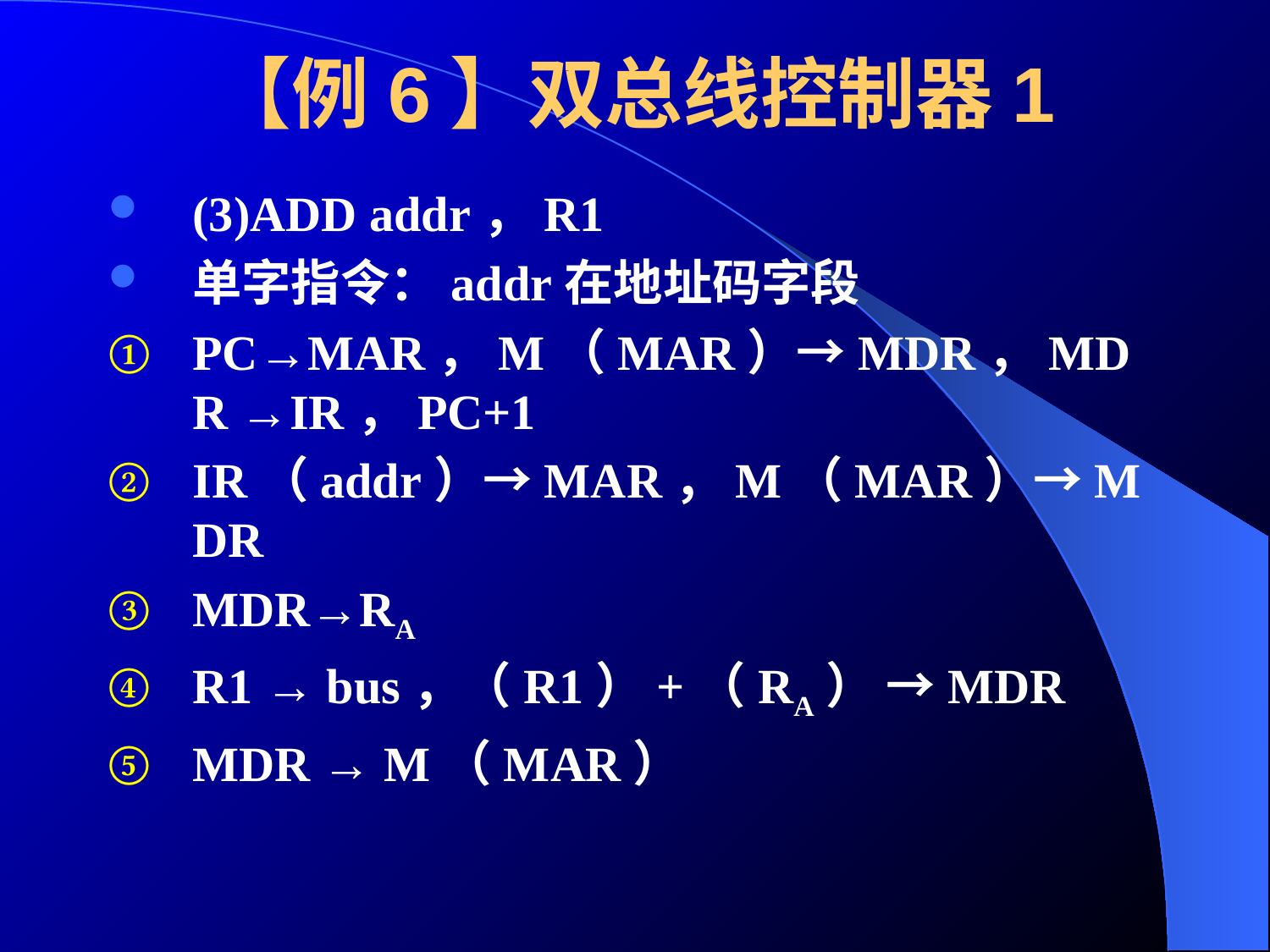

# 【例6】双总线控制器1
(3)ADD addr，R1
单字指令：addr在地址码字段
PC→MAR，M（MAR）→MDR，MDR →IR，PC+1
IR（addr）→MAR，M（MAR）→MDR
MDR→RA
R1 → bus，（R1）+（RA） →MDR
MDR → M（MAR）